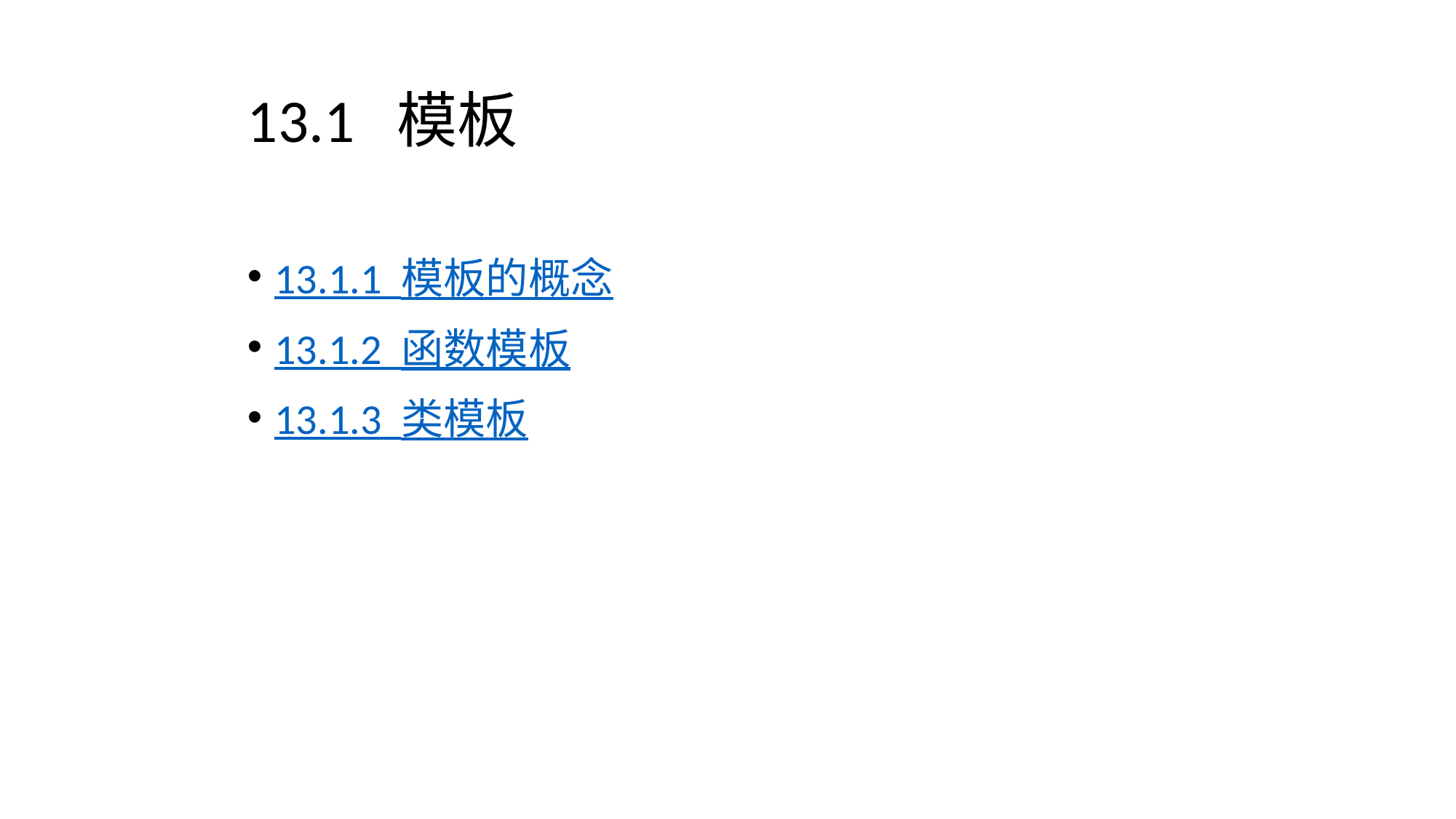

# 13.1  模板
13.1.1  模板的概念
13.1.2  函数模板
13.1.3  类模板